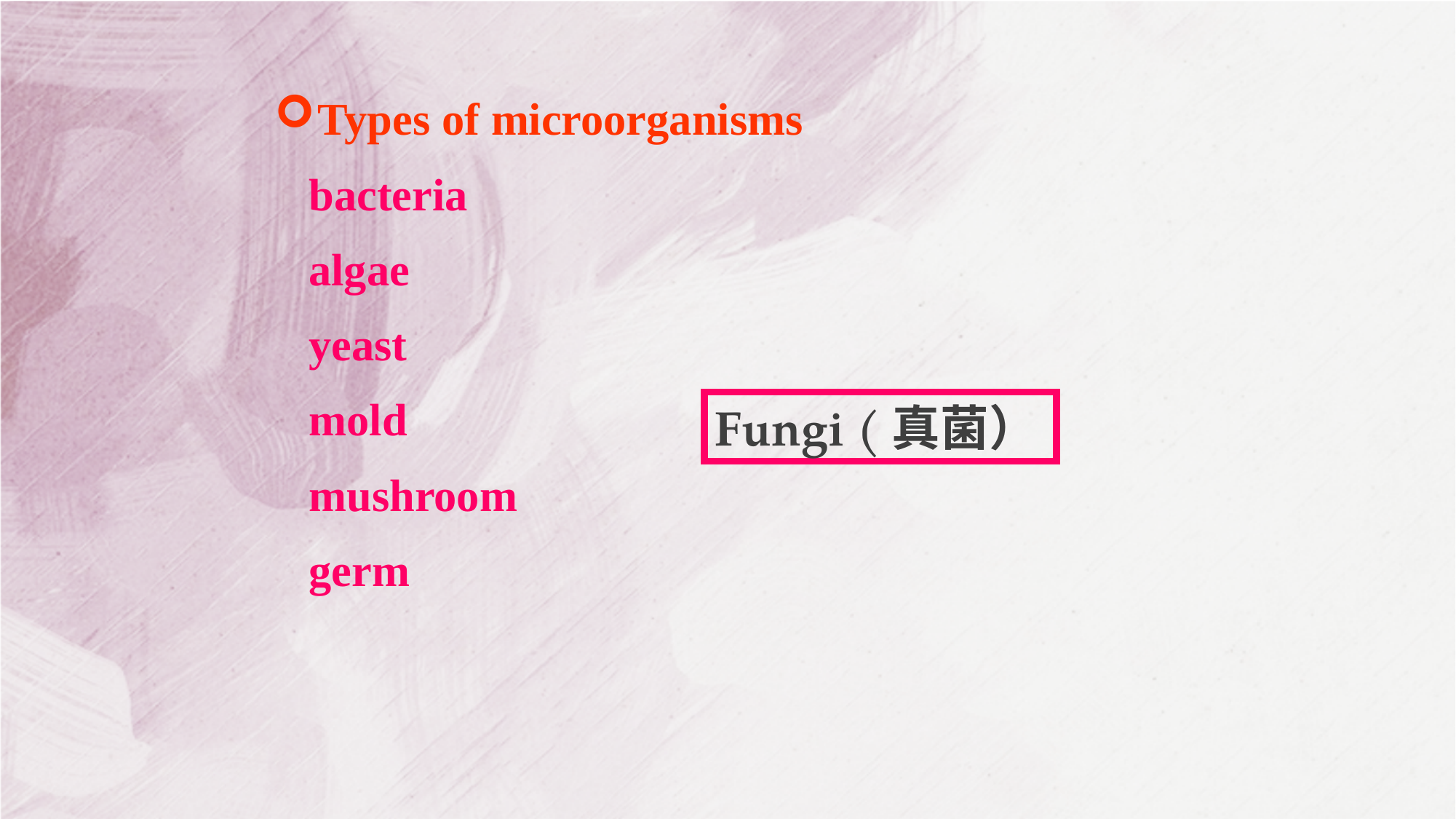

Types of microorganisms
   bacteria
   algae
   yeast
   mold
   mushroom
   germ

Fungi (真菌）